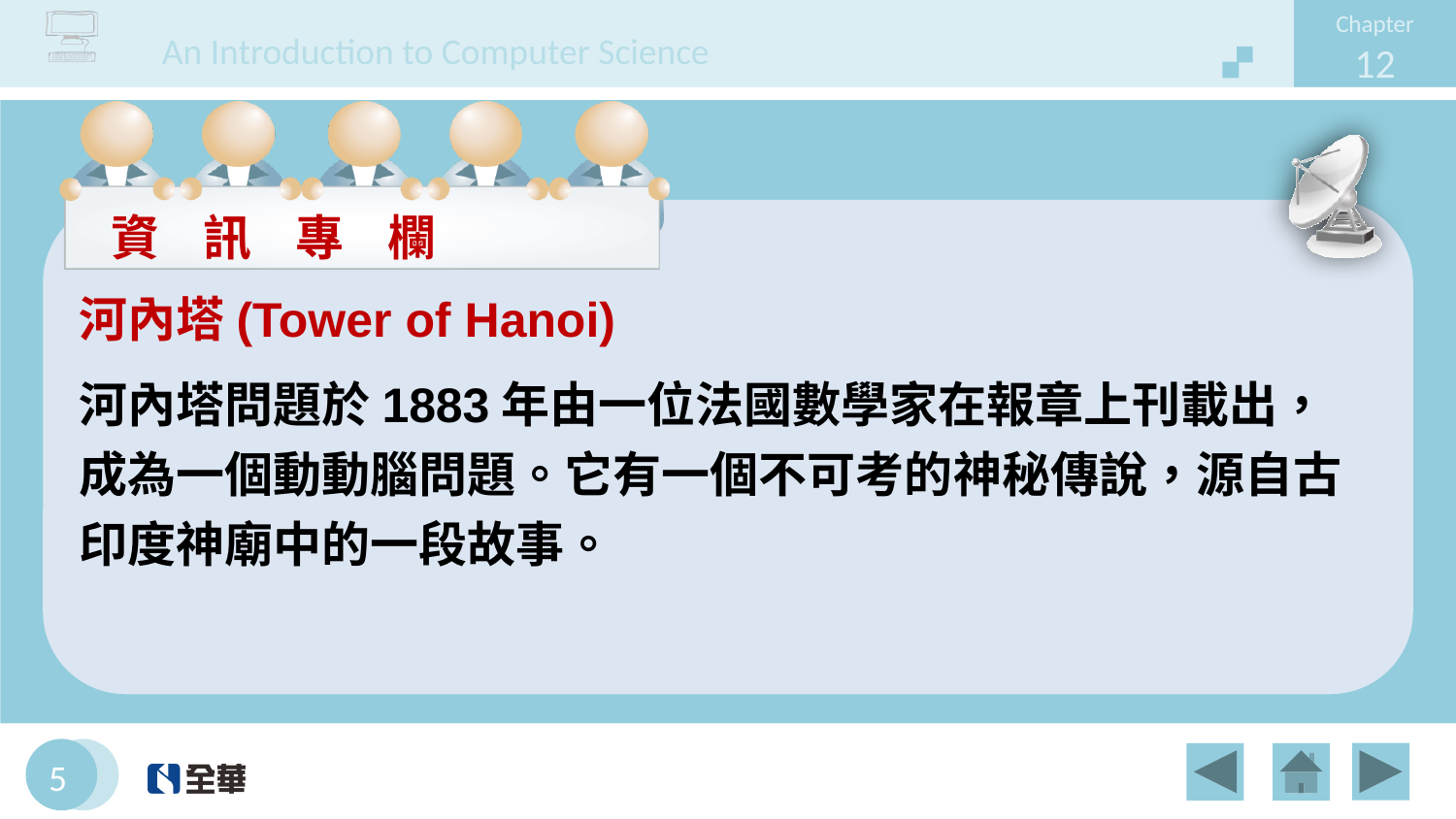

河內塔(Tower of Hanoi)
河內塔問題於1883年由一位法國數學家在報章上刊載出，成為一個動動腦問題。它有一個不可考的神秘傳說，源自古印度神廟中的一段故事。